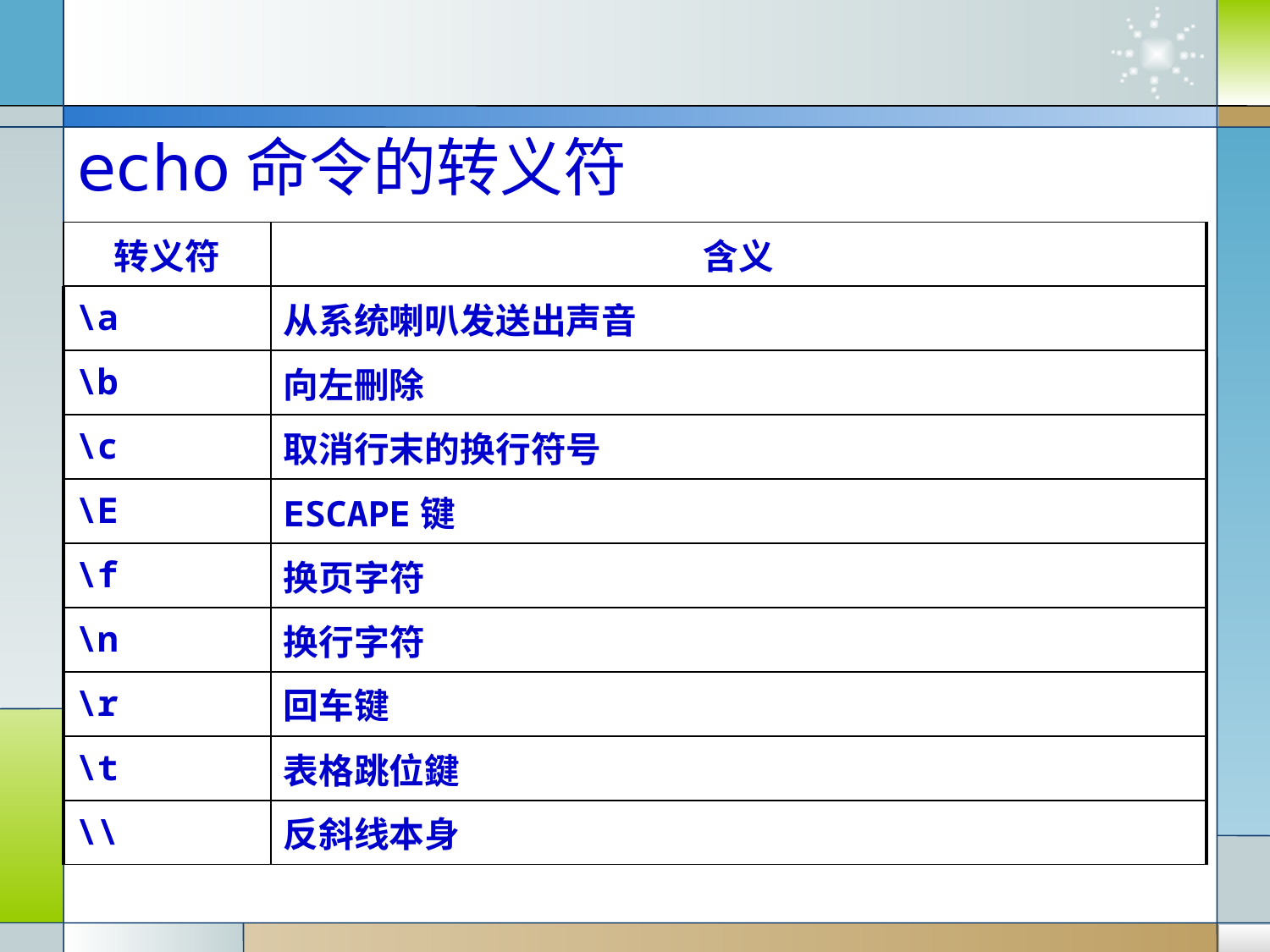

# echo命令的转义符
| 转义符 | 含义 |
| --- | --- |
| \a | 从系统喇叭发送出声音 |
| \b | 向左刪除 |
| \c | 取消行末的换行符号 |
| \E | ESCAPE键 |
| \f | 换页字符 |
| \n | 换行字符 |
| \r | 回车键 |
| \t | 表格跳位鍵 |
| \\ | 反斜线本身 |